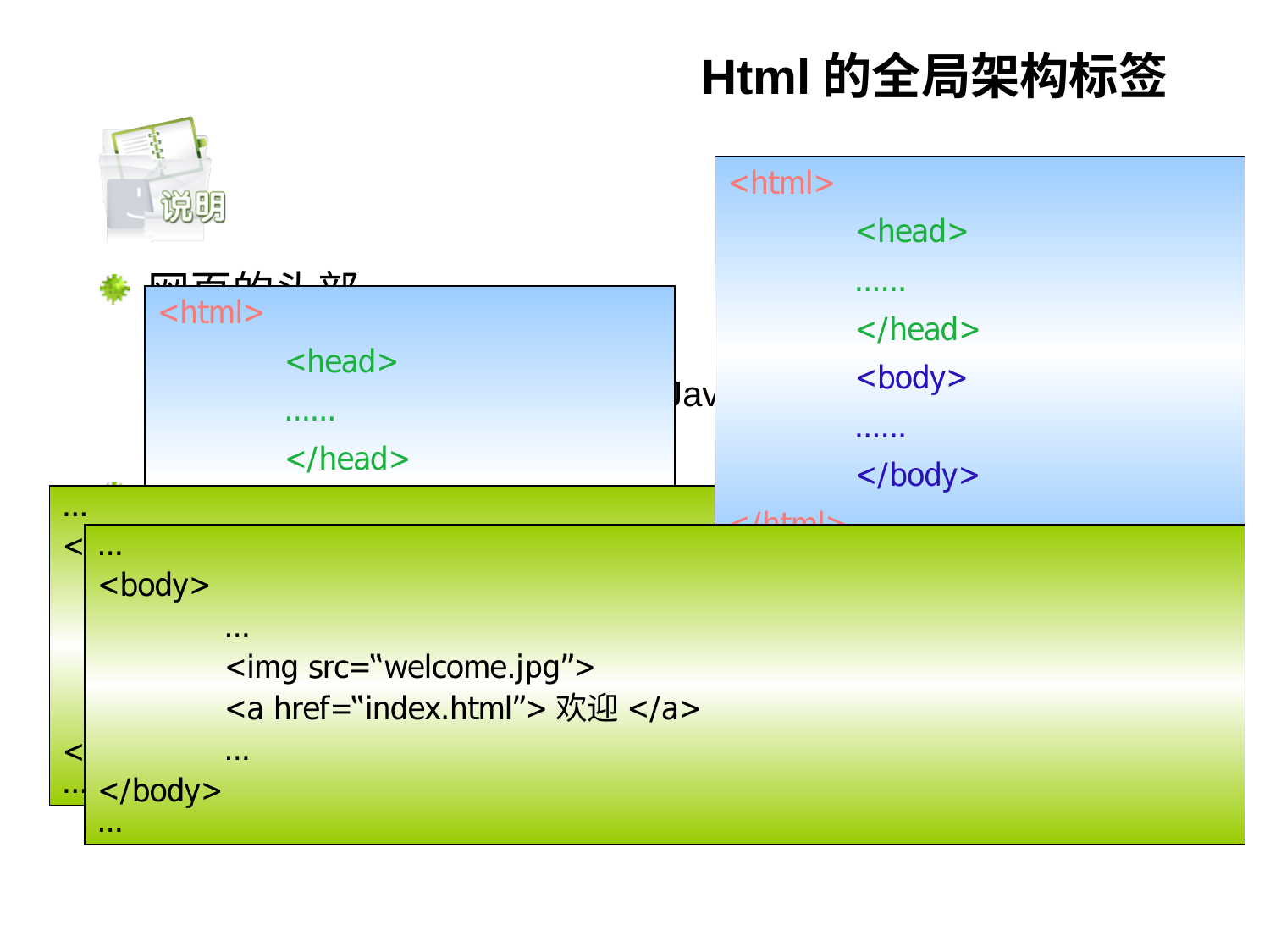

# Html的全局架构标签
<html>
	<head>
	……
	</head>
	<body>
	……
	</body>
</html>
网页的头部
结构：<head>…</head>
内容：<title>, <meta>, CSS, Javascript

网页的主体
结构：<body>…</body>
内容：包含网页中显示的文本、图像和链接等
<html>
	<head>
	……
	</head>
	<body>
	……
	</body>
</html>
…
<head>
	<title>欢迎</title>
	<Meta  http-equiv=“keywords” content=“培训，软件工程师”>
	<style>	…….	</style>
	<script> …….	</script>
</head>
…
…
<body>
	…
	<img src=“welcome.jpg”>
	<a href=“index.html”>欢迎</a>
	…
</body>
…